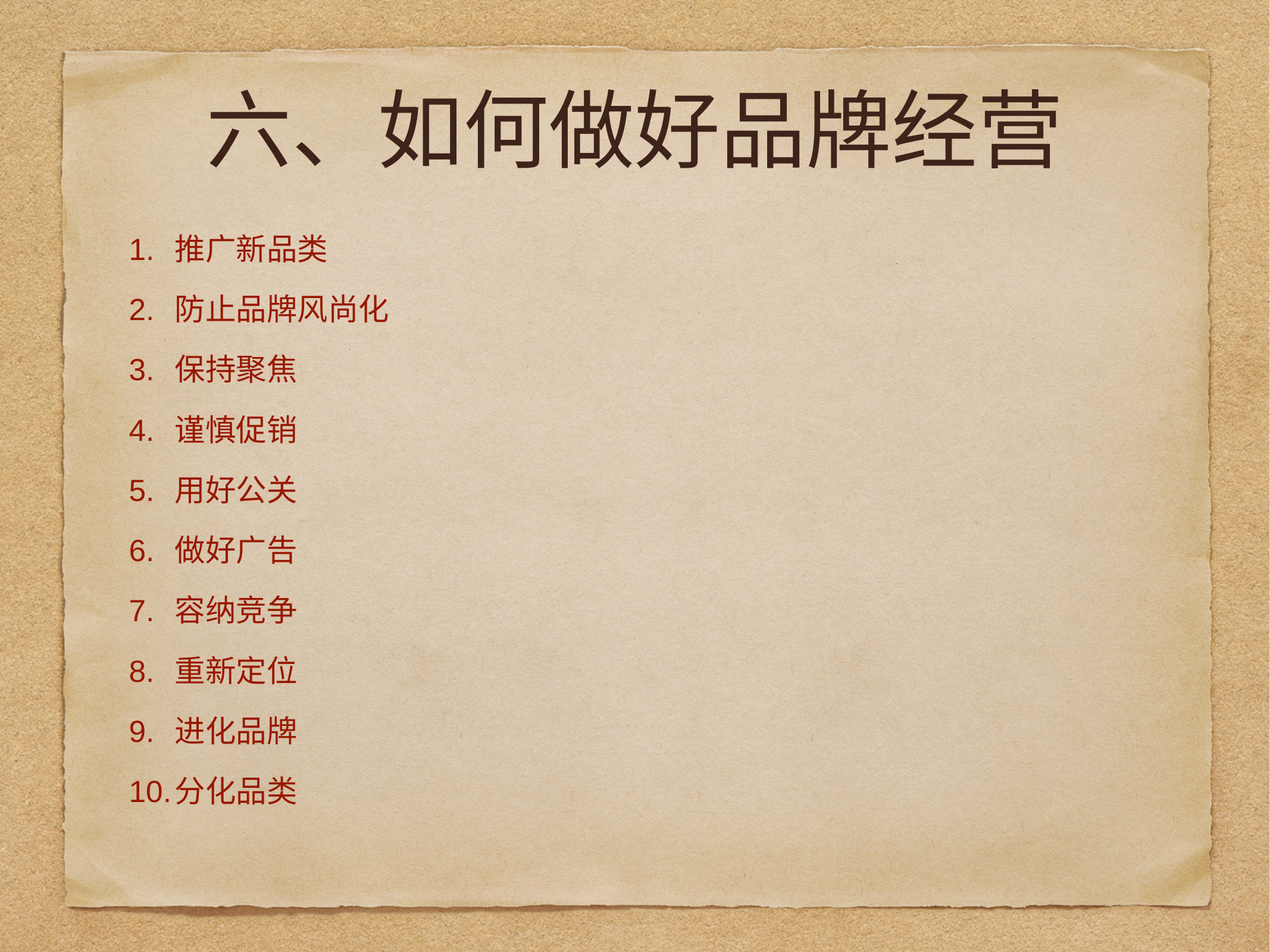

# 六、如何做好品牌经营
推广新品类
防止品牌风尚化
保持聚焦
谨慎促销
用好公关
做好广告
容纳竞争
重新定位
进化品牌
分化品类